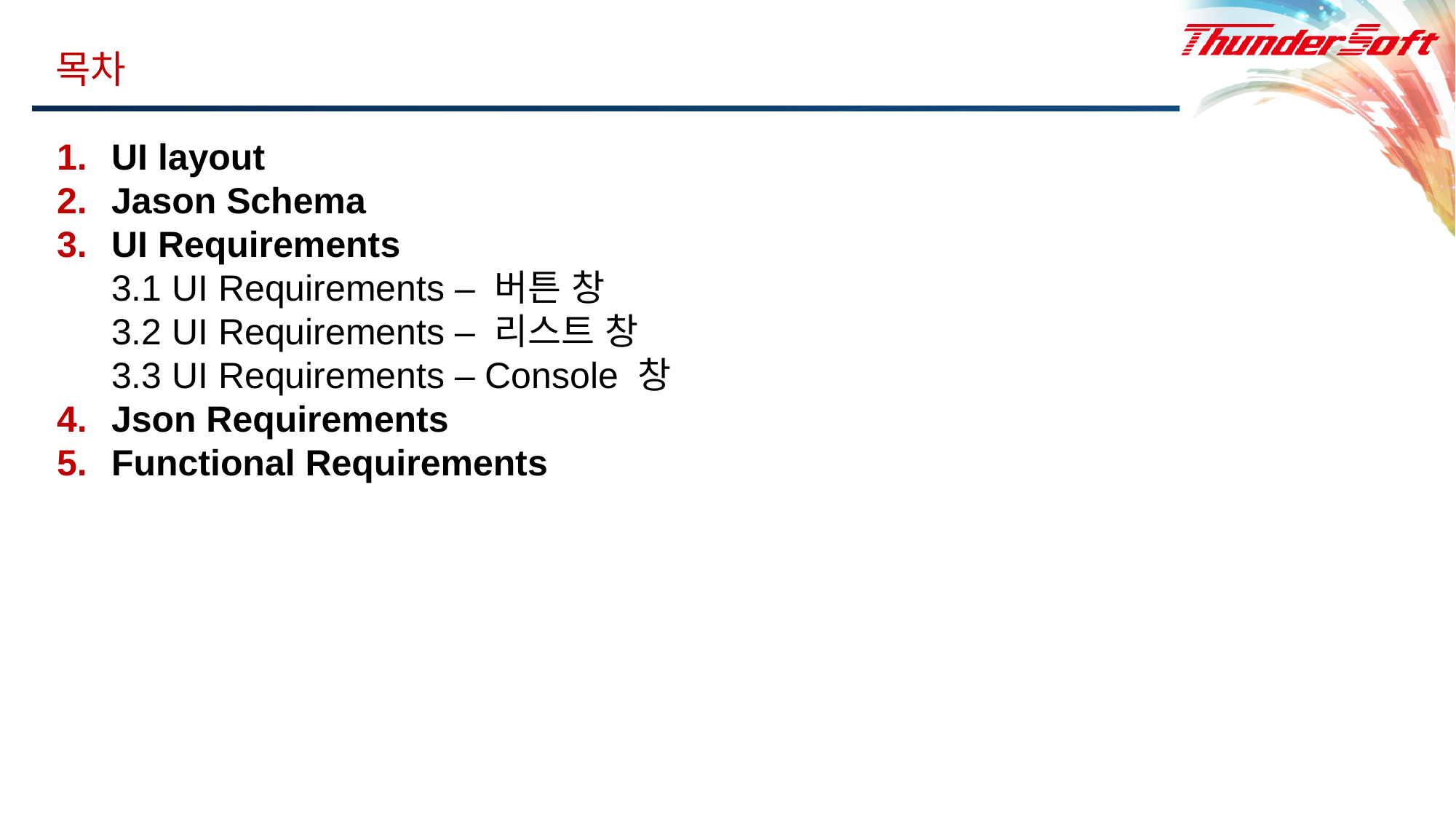

목차
UI layout
Jason Schema
UI Requirements
3.1 UI Requirements – 버튼 창
3.2 UI Requirements – 리스트 창
3.3 UI Requirements – Console 창
Json Requirements
Functional Requirements